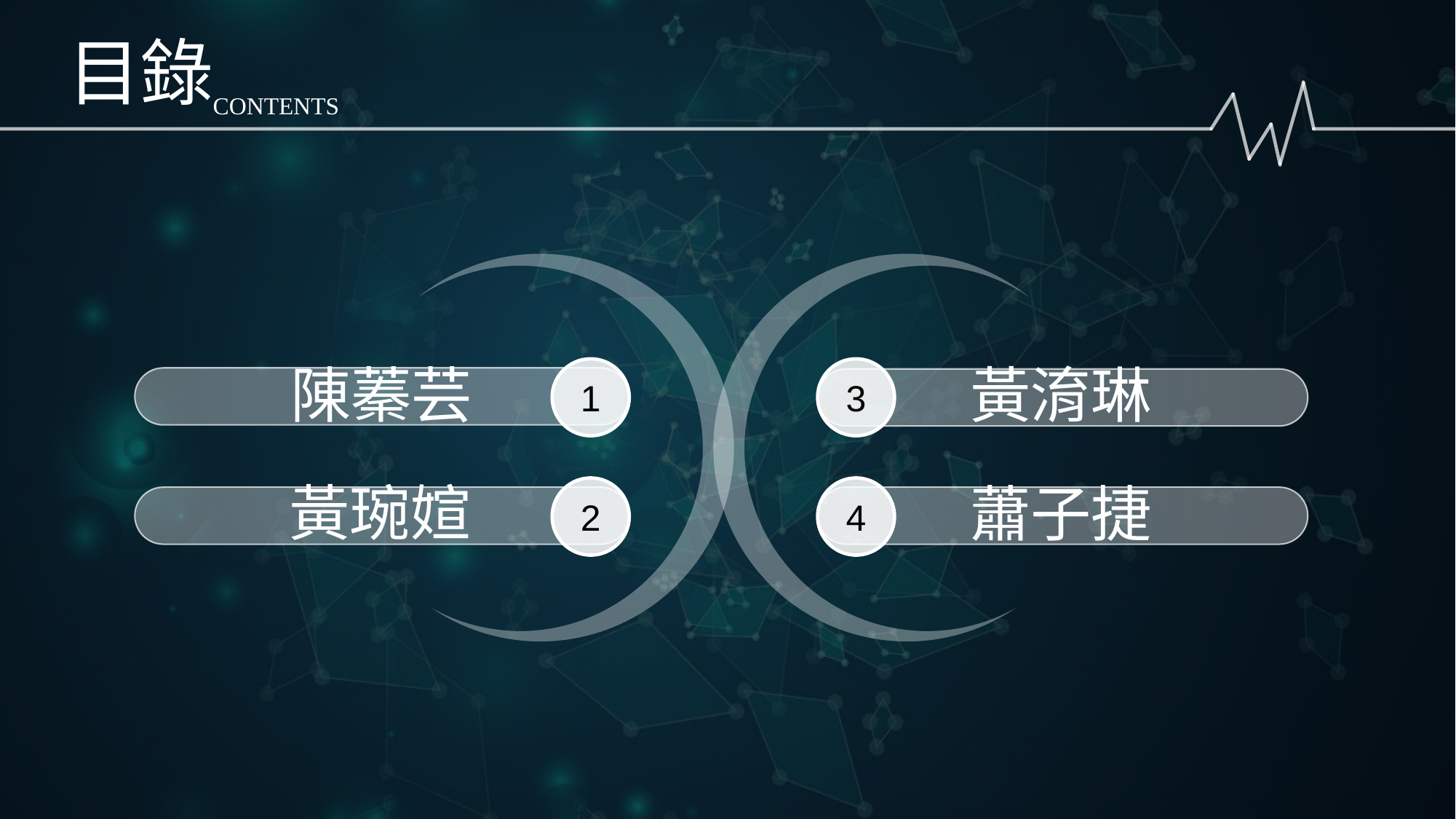

目錄
CONTENTS

陳蓁芸
1

黃淯琳
3

黃琬媗
2

蕭子捷
4